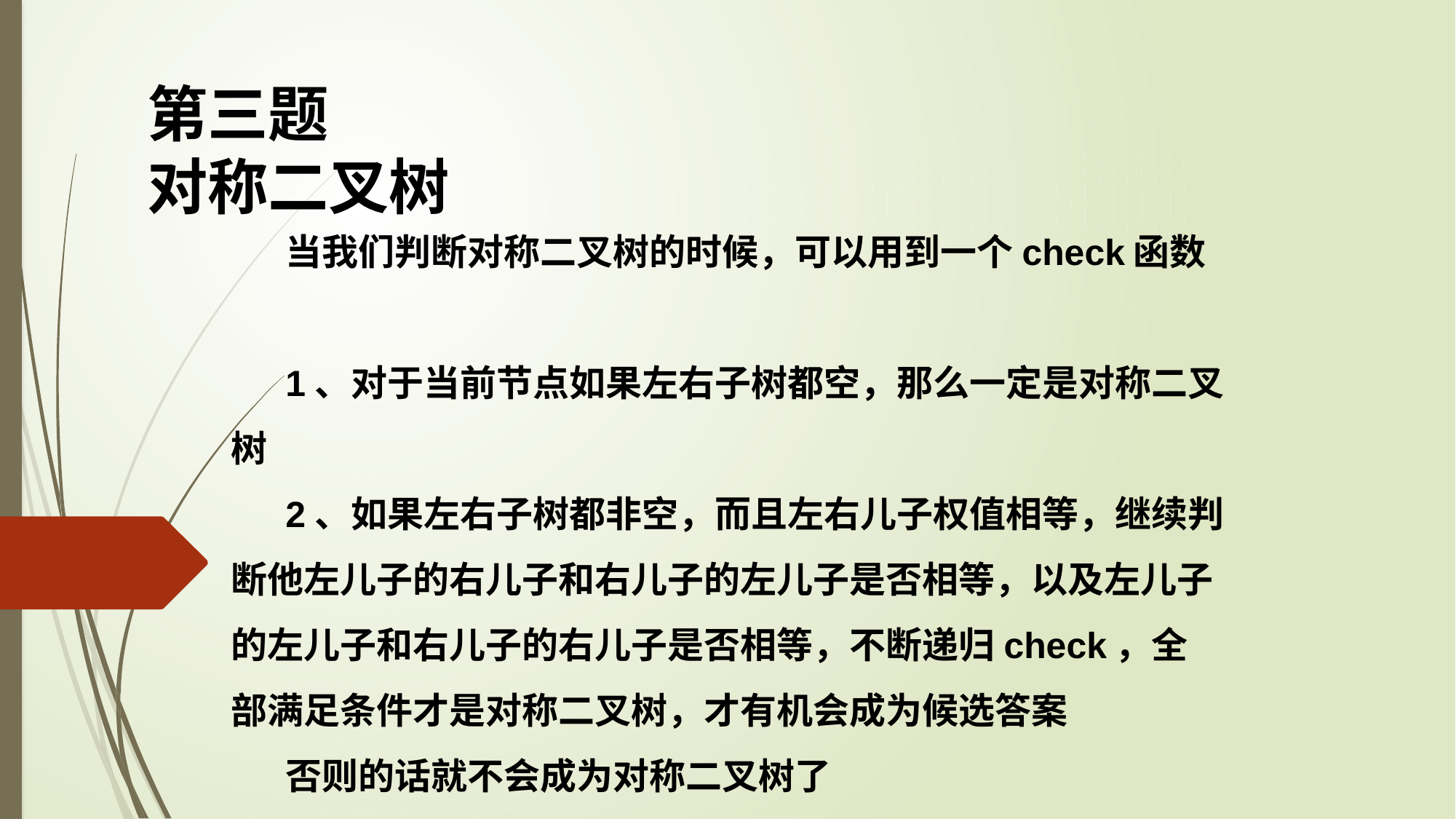

第三题
对称二叉树
当我们判断对称二叉树的时候，可以用到一个check函数

1、对于当前节点如果左右子树都空，那么一定是对称二叉树
2、如果左右子树都非空，而且左右儿子权值相等，继续判断他左儿子的右儿子和右儿子的左儿子是否相等，以及左儿子的左儿子和右儿子的右儿子是否相等，不断递归check，全部满足条件才是对称二叉树，才有机会成为候选答案
否则的话就不会成为对称二叉树了